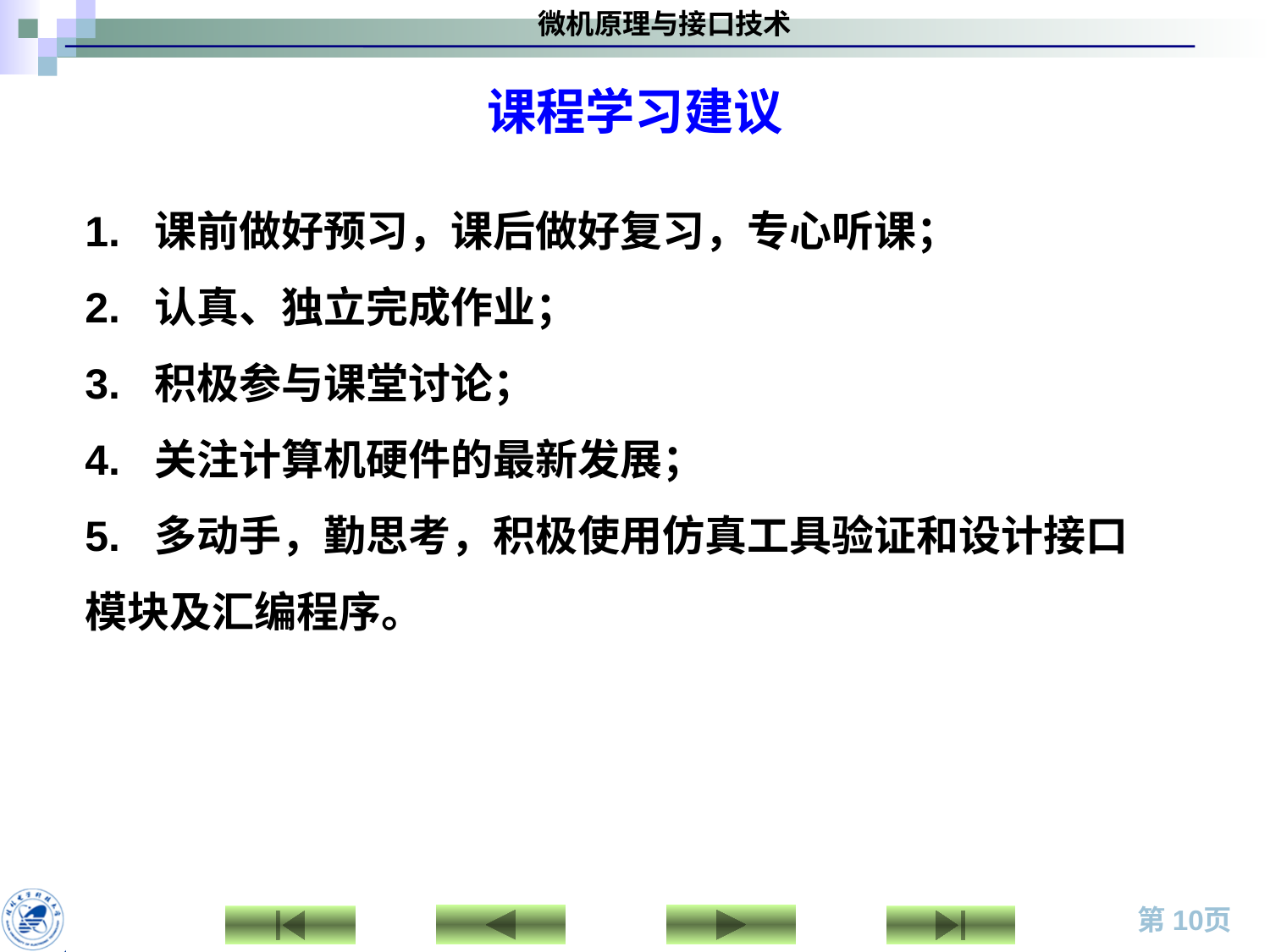

# 课程学习建议
1.  课前做好预习，课后做好复习，专心听课；
2.  认真、独立完成作业；
3.  积极参与课堂讨论；
4.  关注计算机硬件的最新发展；
5.  多动手，勤思考，积极使用仿真工具验证和设计接口模块及汇编程序。